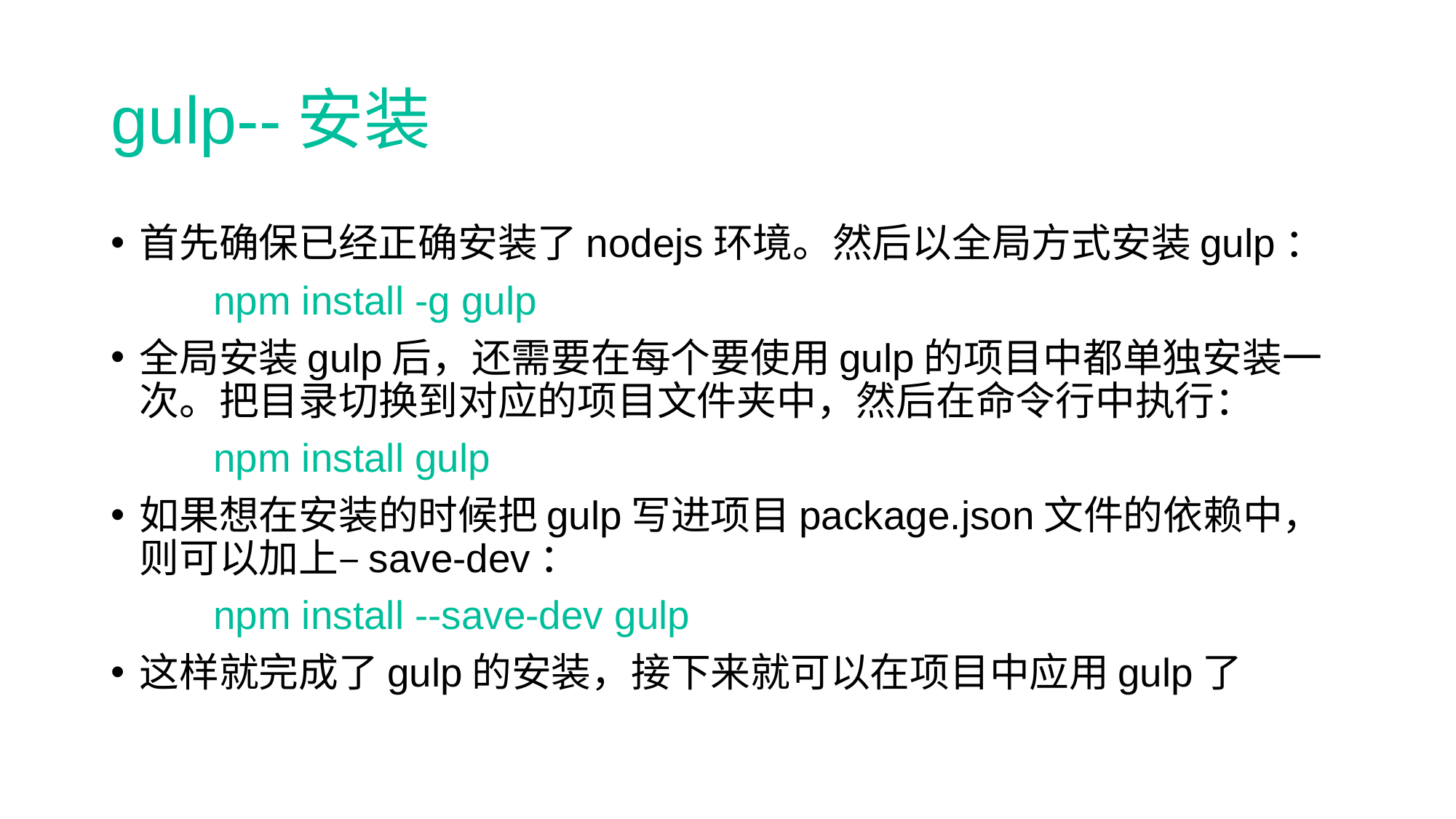

gulp--安装
首先确保已经正确安装了nodejs环境。然后以全局方式安装gulp：
	npm install -g gulp
全局安装gulp后，还需要在每个要使用gulp的项目中都单独安装一次。把目录切换到对应的项目文件夹中，然后在命令行中执行：
	npm install gulp
如果想在安装的时候把gulp写进项目package.json文件的依赖中，则可以加上–save-dev：
	npm install --save-dev gulp
这样就完成了gulp的安装，接下来就可以在项目中应用gulp了